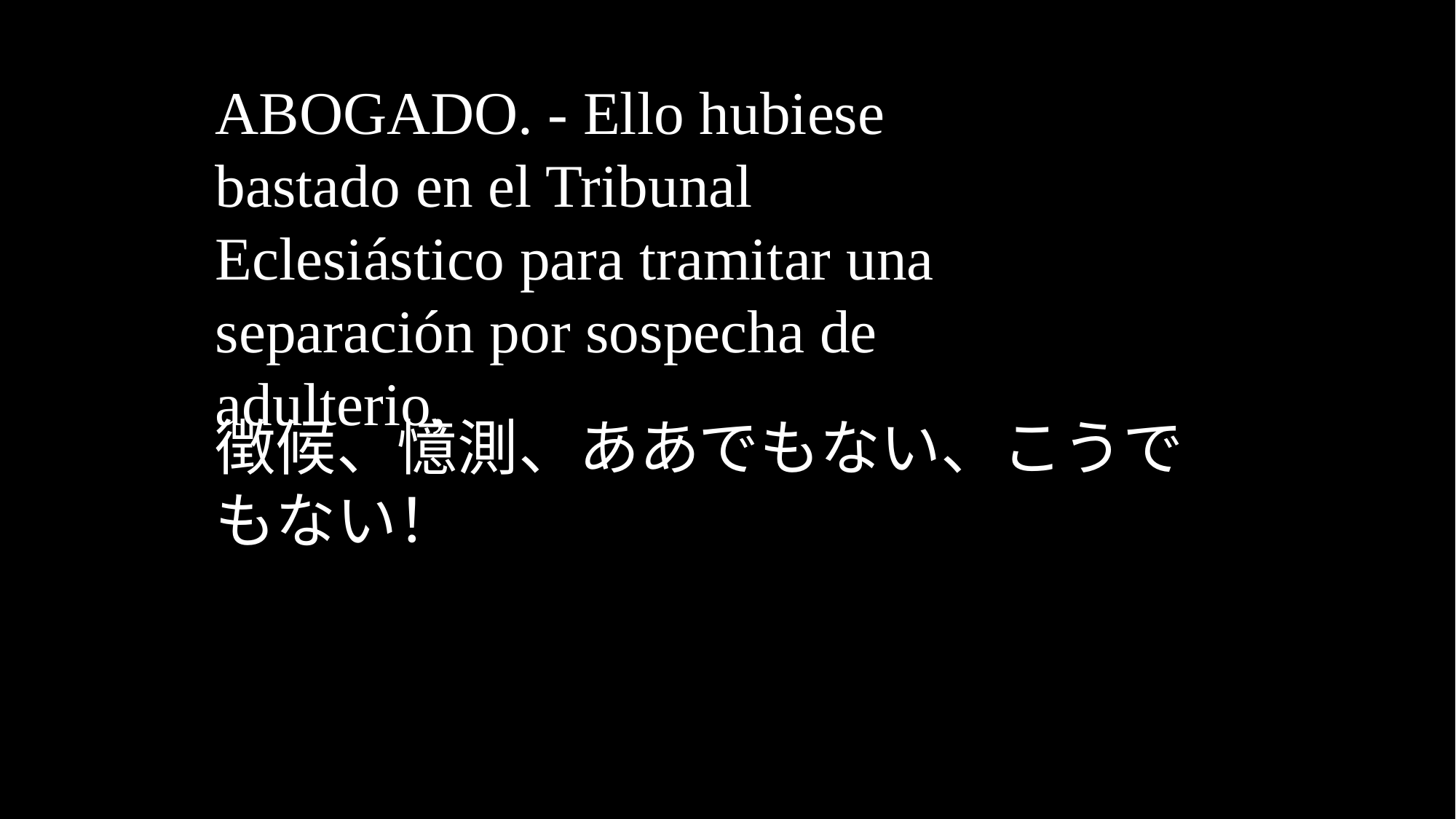

ABOGADO. - Ello hubiese bastado en el Tribunal Eclesiástico para tramitar una separación por sospecha de adulterio,

徴候、憶測、ああでもない、こうでもない！